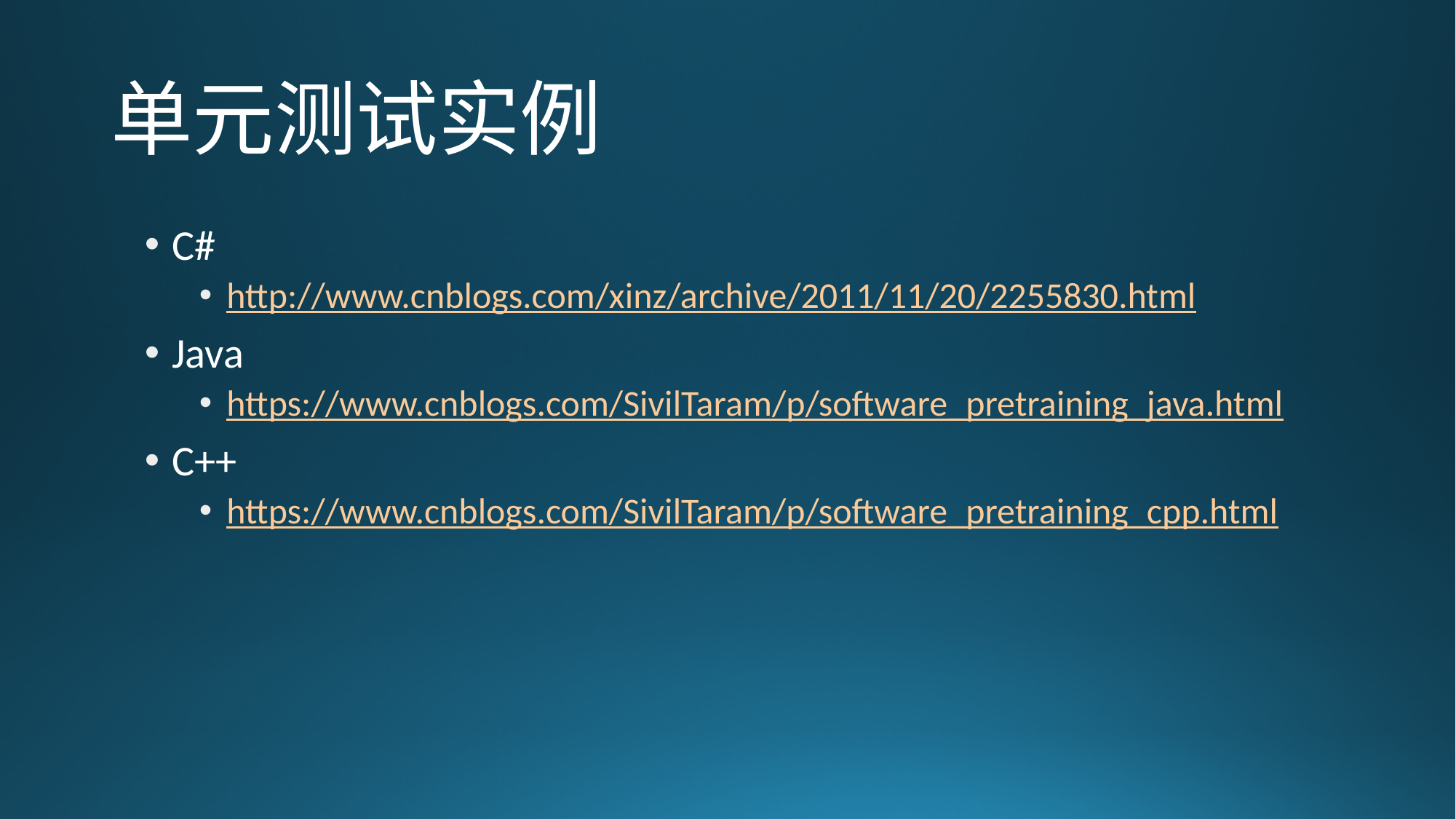

# 单元测试实例
C#
http://www.cnblogs.com/xinz/archive/2011/11/20/2255830.html
Java
https://www.cnblogs.com/SivilTaram/p/software_pretraining_java.html
C++
https://www.cnblogs.com/SivilTaram/p/software_pretraining_cpp.html